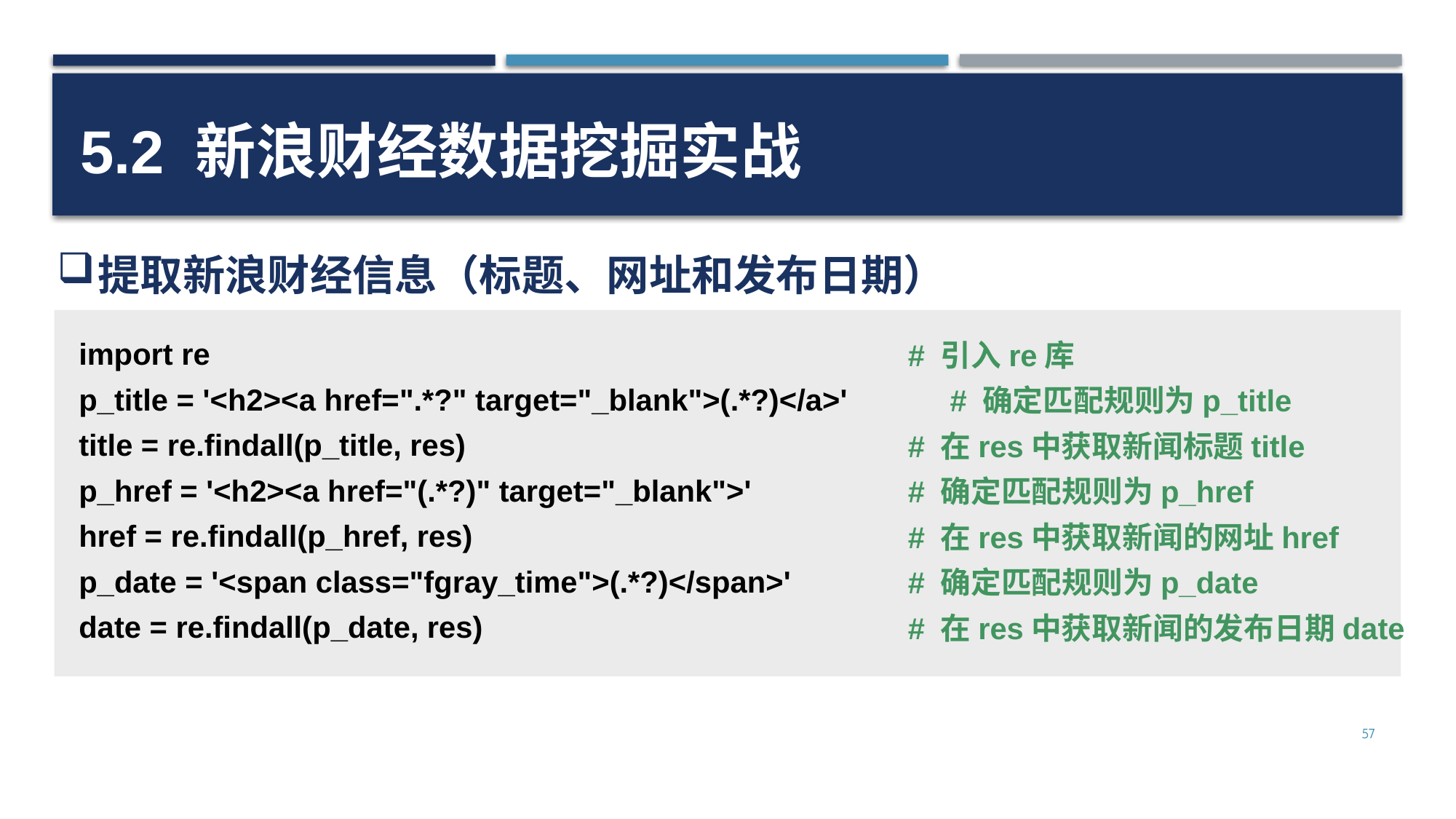

5.2 新浪财经数据挖掘实战
提取新浪财经信息（标题、网址和发布日期）

import re
p_title = '<h2><a href=".*?" target="_blank">(.*?)</a>'
title = re.findall(p_title, res)
p_href = '<h2><a href="(.*?)" target="_blank">'
href = re.findall(p_href, res)
p_date = '<span class="fgray_time">(.*?)</span>'
date = re.findall(p_date, res)
# 引入re库
     # 确定匹配规则为p_title
# 在res中获取新闻标题title
# 确定匹配规则为p_href
# 在res中获取新闻的网址href
# 确定匹配规则为p_date
# 在res中获取新闻的发布日期date
57